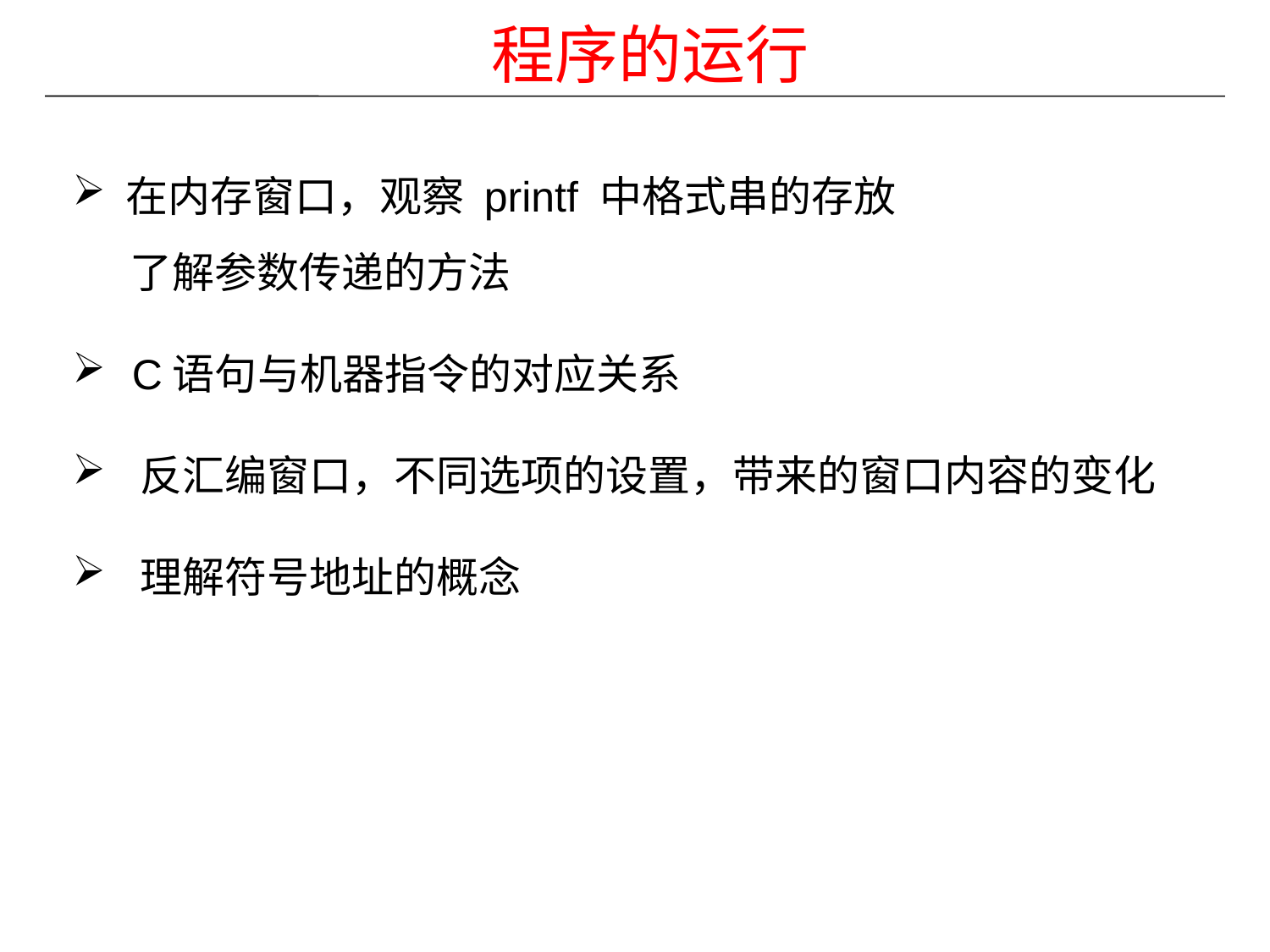

程序的运行
 在内存窗口，观察 printf 中格式串的存放
     了解参数传递的方法

 C语句与机器指令的对应关系

 反汇编窗口，不同选项的设置，带来的窗口内容的变化

 理解符号地址的概念